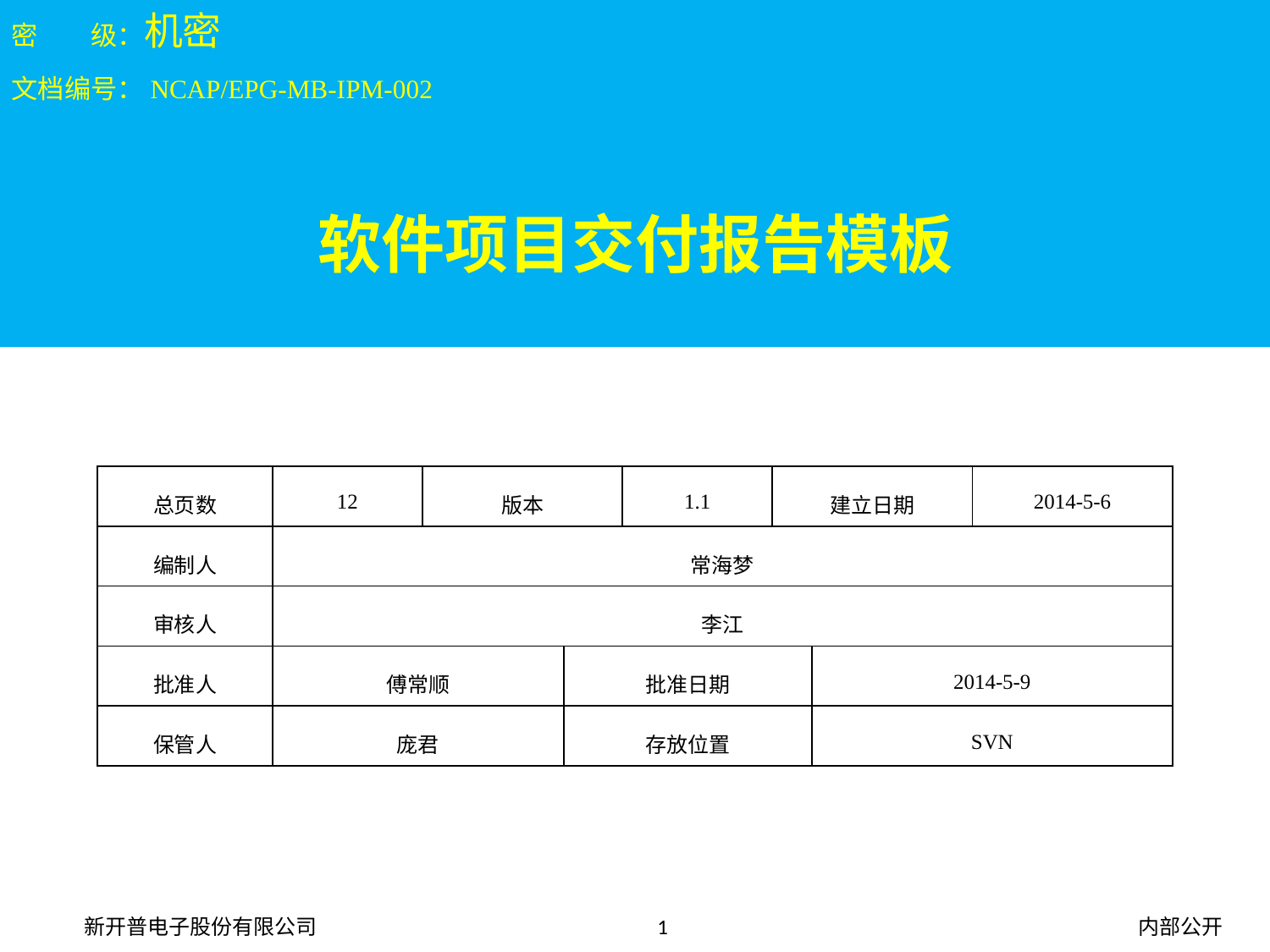

密　　级：机密

文档编号：NCAP/EPG-MB-IPM-002
软件项目交付报告模板
| 总页数 | 12 | 版本 |  | 1.1 | 建立日期 |  | 2014-5-6 |
| --- | --- | --- | --- | --- | --- | --- | --- |
| 编制人 | 常海梦 |  |  |  |  |  |  |
| 审核人 | 李江 |  |  |  |  |  |  |
| 批准人 | 傅常顺 |  | 批准日期 |  |  | 2014-5-9 |  |
| 保管人 | 庞君 |  | 存放位置 |  |  | SVN |  |
新开普电子股份有限公司
1
内部公开